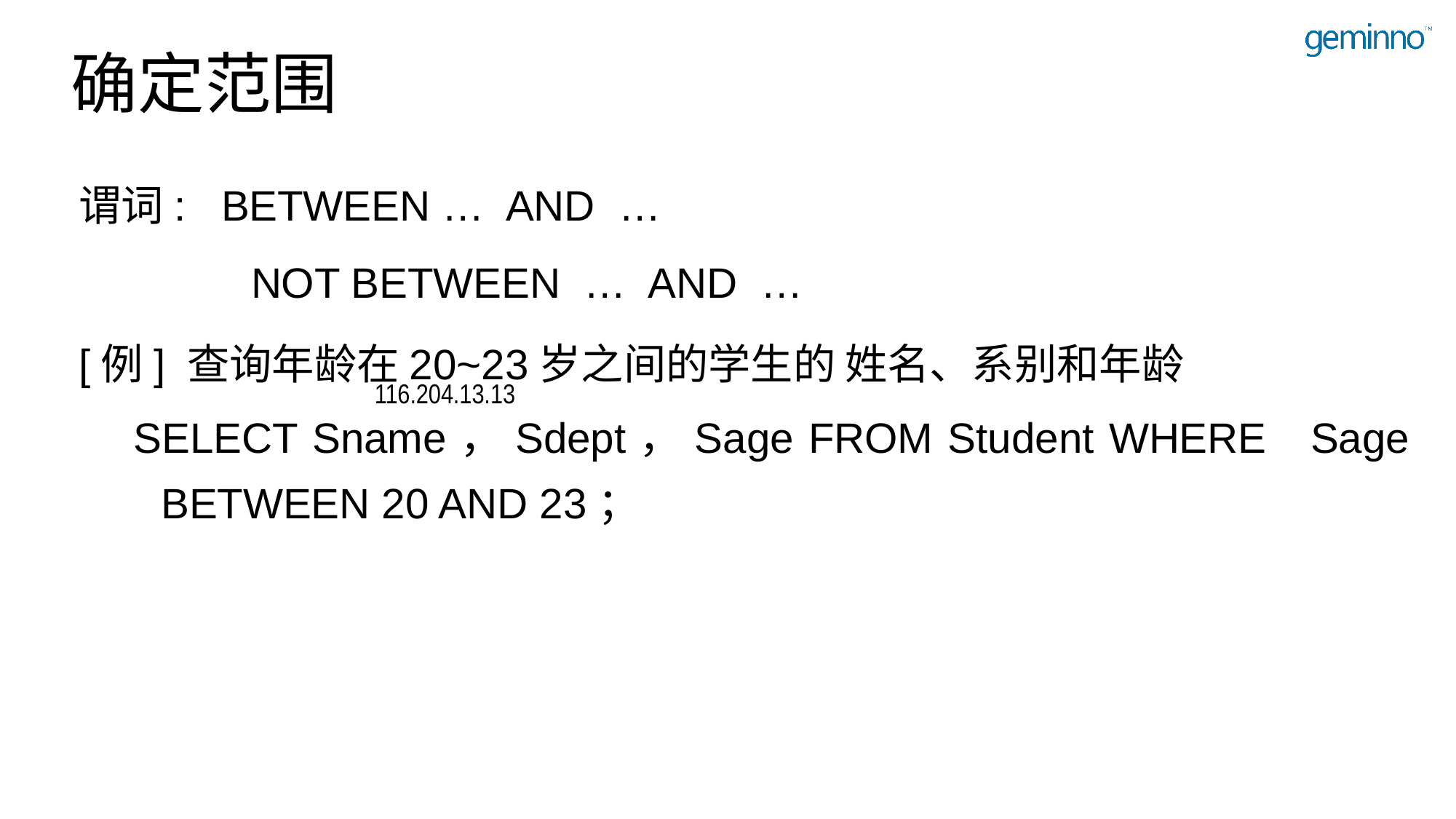

# 确定范围
谓词:   BETWEEN …  AND  …
		   NOT BETWEEN  …  AND  …
[例] 查询年龄在20~23岁之间的学生的 姓名、系别和年龄
SELECT Sname，Sdept，Sage FROM Student WHERE   Sage BETWEEN 20 AND 23；
116.204.13.13